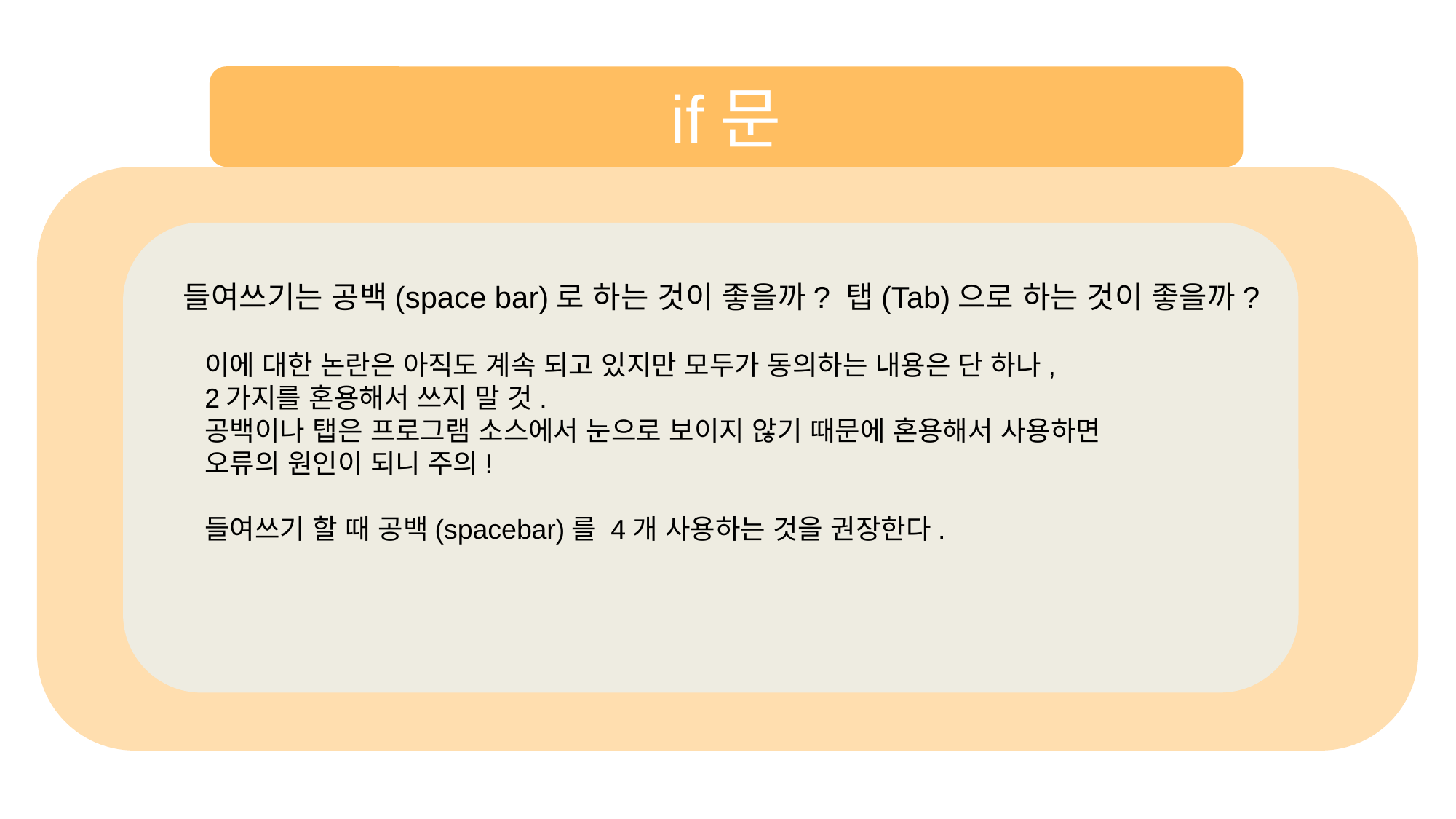

if문

들여쓰기는 공백(space bar)로 하는 것이 좋을까? 탭(Tab)으로 하는 것이 좋을까?
이에 대한 논란은 아직도 계속 되고 있지만 모두가 동의하는 내용은 단 하나,
2가지를 혼용해서 쓰지 말 것.
공백이나 탭은 프로그램 소스에서 눈으로 보이지 않기 때문에 혼용해서 사용하면
오류의 원인이 되니 주의!

들여쓰기 할 때 공백(spacebar)를 4개 사용하는 것을 권장한다.